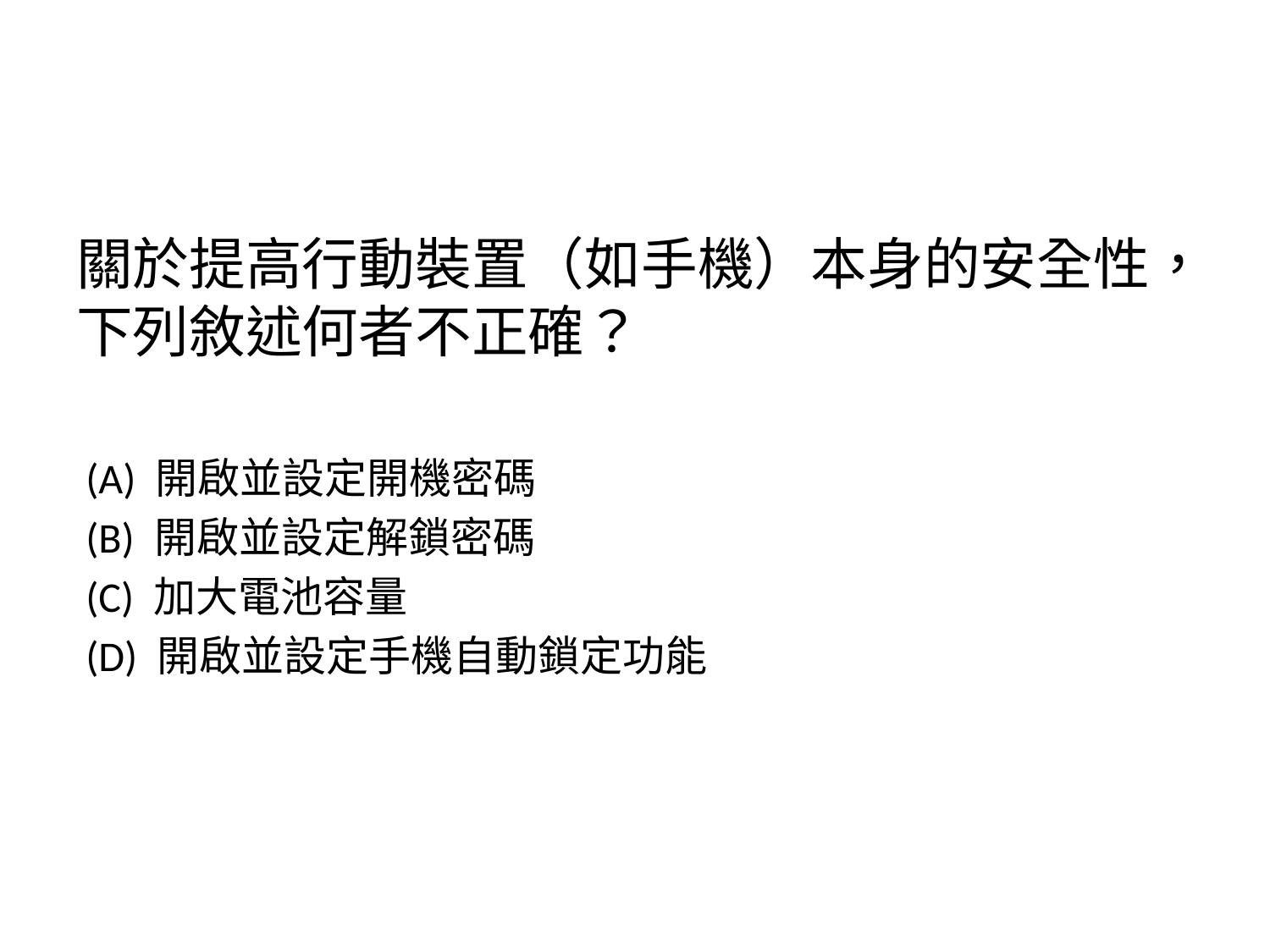

關於提高行動裝置（如手機）本身的安全性，下列敘述何者不正確？

 (A) 開啟並設定開機密碼
 (B) 開啟並設定解鎖密碼
 (C) 加大電池容量
 (D) 開啟並設定手機自動鎖定功能